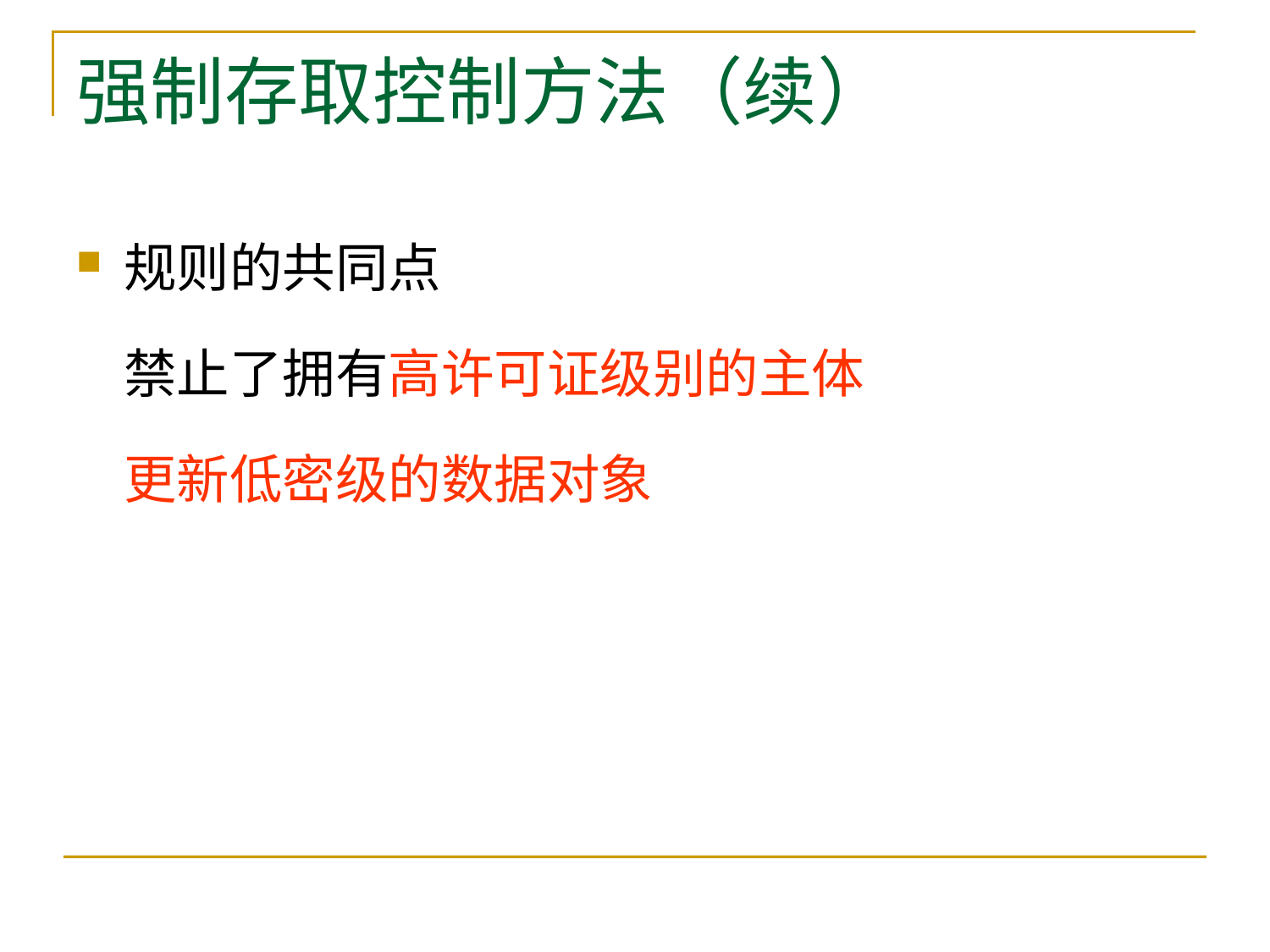

# 强制存取控制方法（续）
规则的共同点
禁止了拥有高许可证级别的主体
更新低密级的数据对象